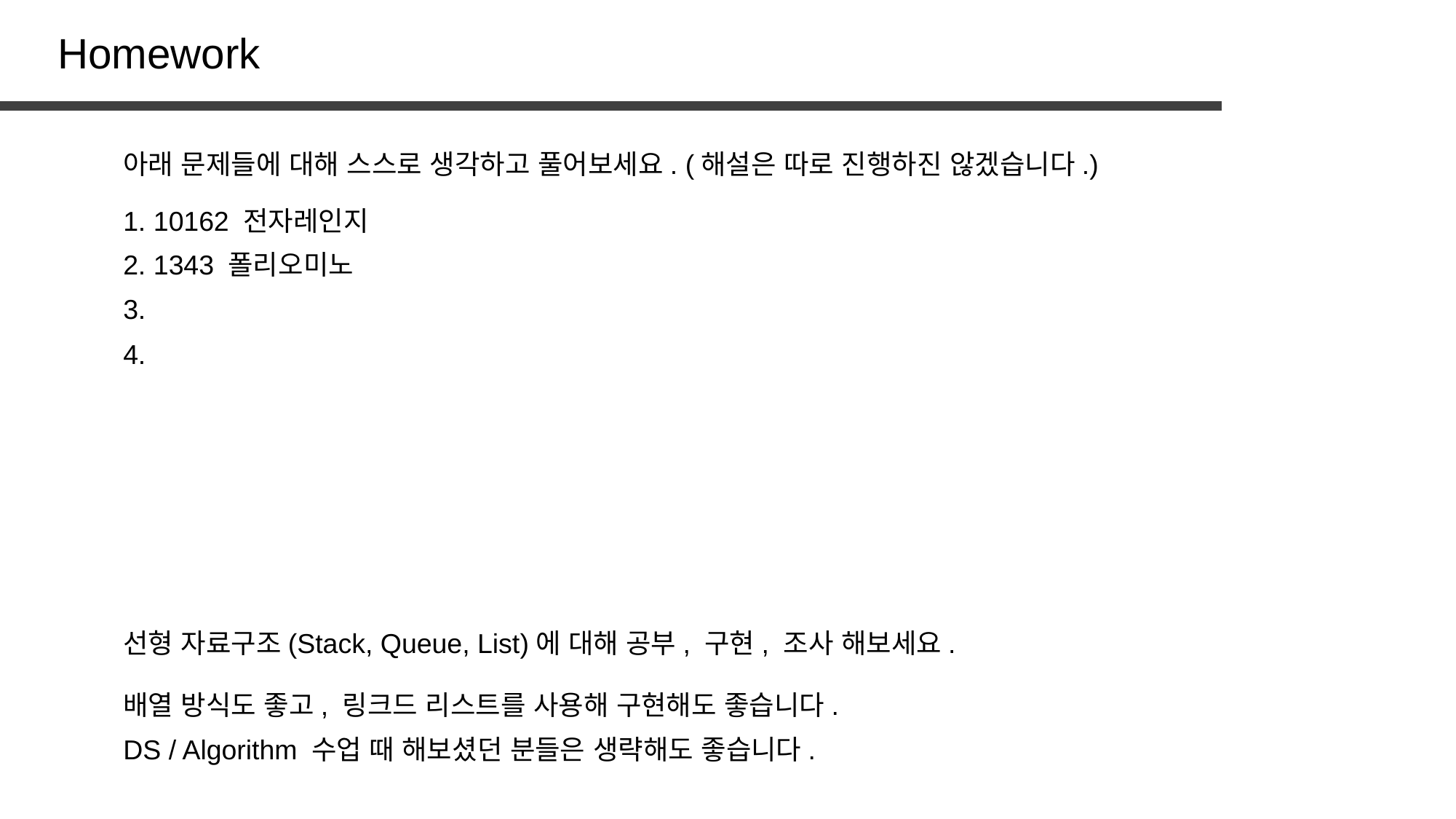

Homework
아래 문제들에 대해 스스로 생각하고 풀어보세요. (해설은 따로 진행하진 않겠습니다.)
1. 10162 전자레인지
2. 1343 폴리오미노
3.
4.
선형 자료구조(Stack, Queue, List)에 대해 공부, 구현, 조사 해보세요.
배열 방식도 좋고, 링크드 리스트를 사용해 구현해도 좋습니다.
DS / Algorithm 수업 때 해보셨던 분들은 생략해도 좋습니다.